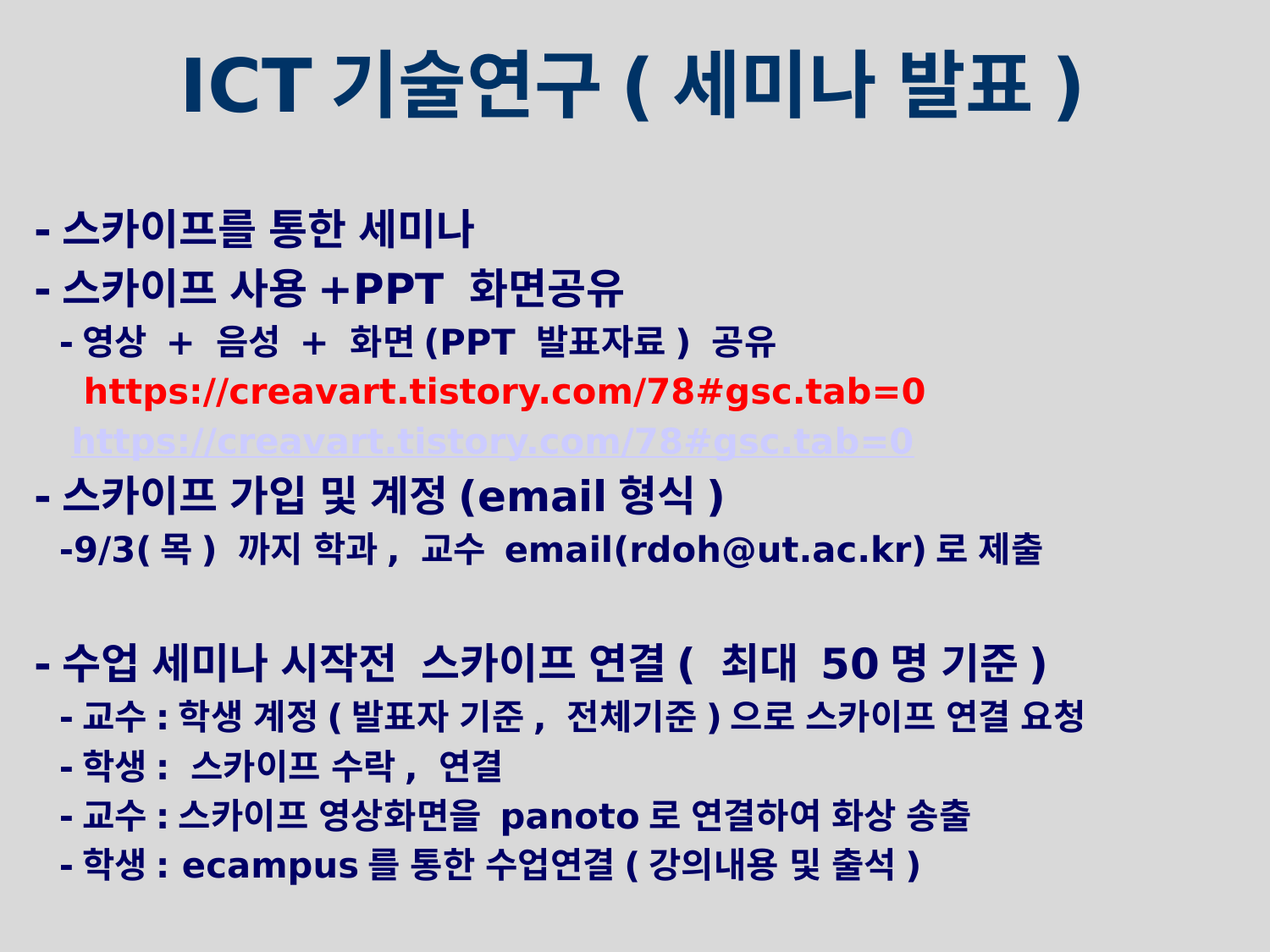

# ICT기술연구(세미나 발표)
-스카이프를 통한 세미나
-스카이프 사용+PPT 화면공유
  -영상 + 음성 + 화면(PPT 발표자료) 공유
    https://creavart.tistory.com/78#gsc.tab=0
   https://creavart.tistory.com/78#gsc.tab=0
-스카이프 가입 및 계정(email형식)
  -9/3(목) 까지 학과, 교수 email(rdoh@ut.ac.kr)로 제출

-수업 세미나 시작전  스카이프 연결( 최대 50명 기준)
  -교수:학생 계정(발표자 기준, 전체기준)으로 스카이프 연결 요청
  -학생: 스카이프 수락, 연결
  -교수:스카이프 영상화면을 panoto로 연결하여 화상 송출
  -학생: ecampus를 통한 수업연결(강의내용 및 출석)